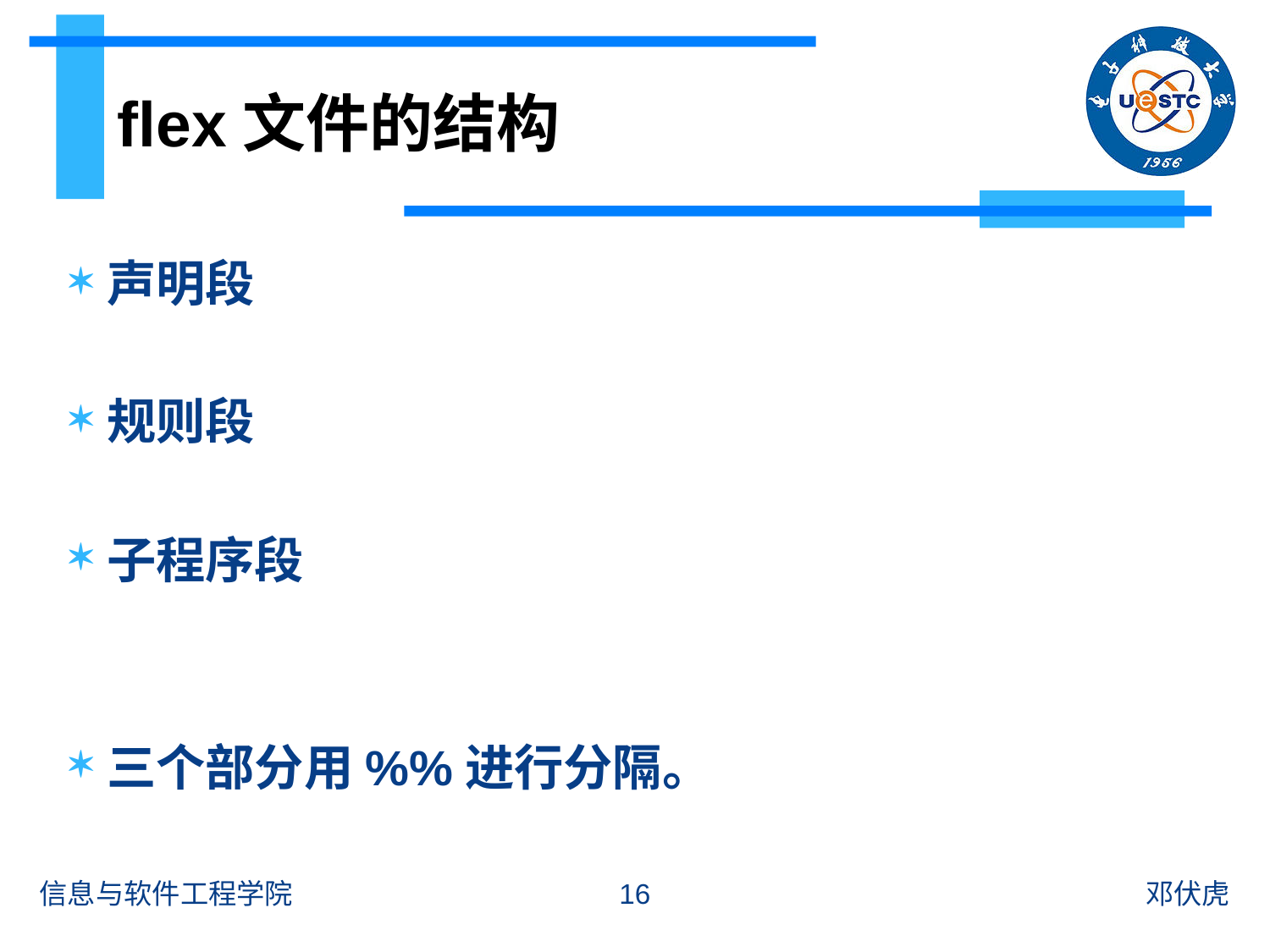

# flex文件的结构
声明段

规则段

子程序段

三个部分用%%进行分隔。
16
信息与软件工程学院
邓伏虎